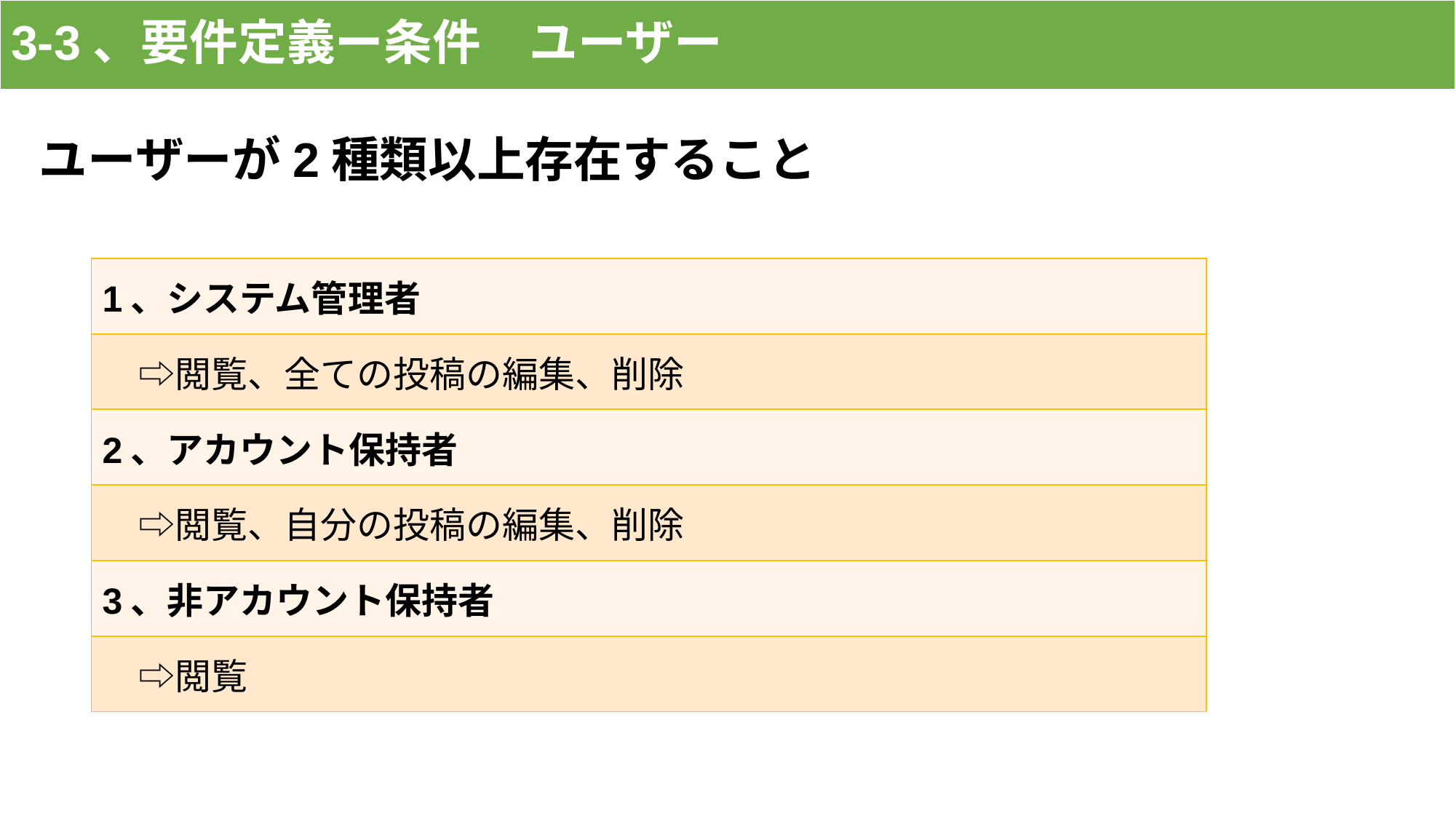

3-3、要件定義ー条件　ユーザー
ユーザーが2種類以上存在すること
| 1、システム管理者 |
| --- |
| ⇨閲覧、全ての投稿の編集、削除 |
| 2、アカウント保持者 |
| ⇨閲覧、自分の投稿の編集、削除 |
| 3、非アカウント保持者 |
| ⇨閲覧 |